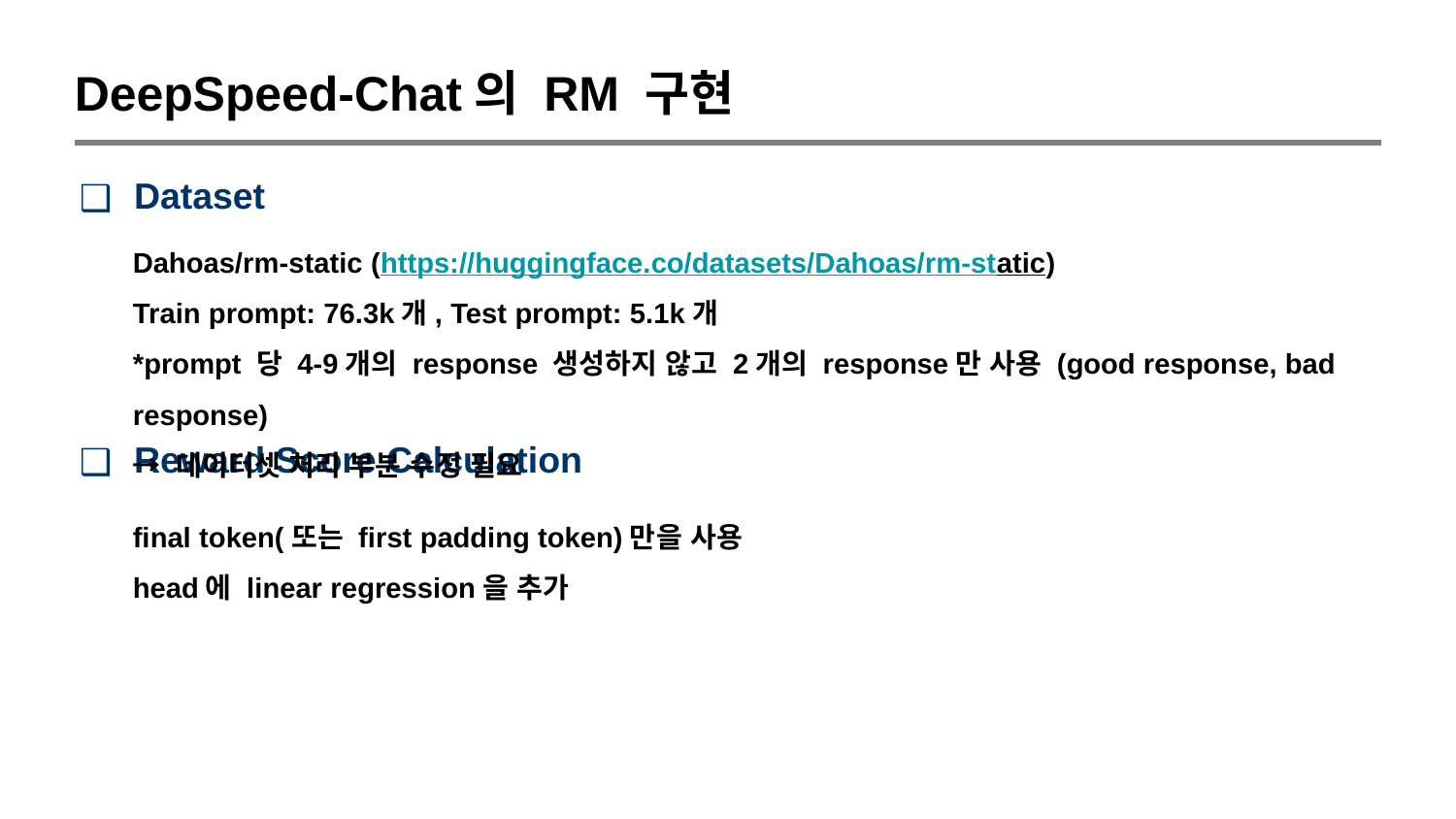

DeepSpeed-Chat의 RM 구현
Dataset

Reward Score Calculation

Dahoas/rm-static (https://huggingface.co/datasets/Dahoas/rm-static)
Train prompt: 76.3k개, Test prompt: 5.1k개
*prompt 당 4-9개의 response 생성하지 않고 2개의 response만 사용 (good response, bad response)
→ 데이터셋 처리 부분 수정 필요

final token(또는 first padding token)만을 사용
head에 linear regression을 추가